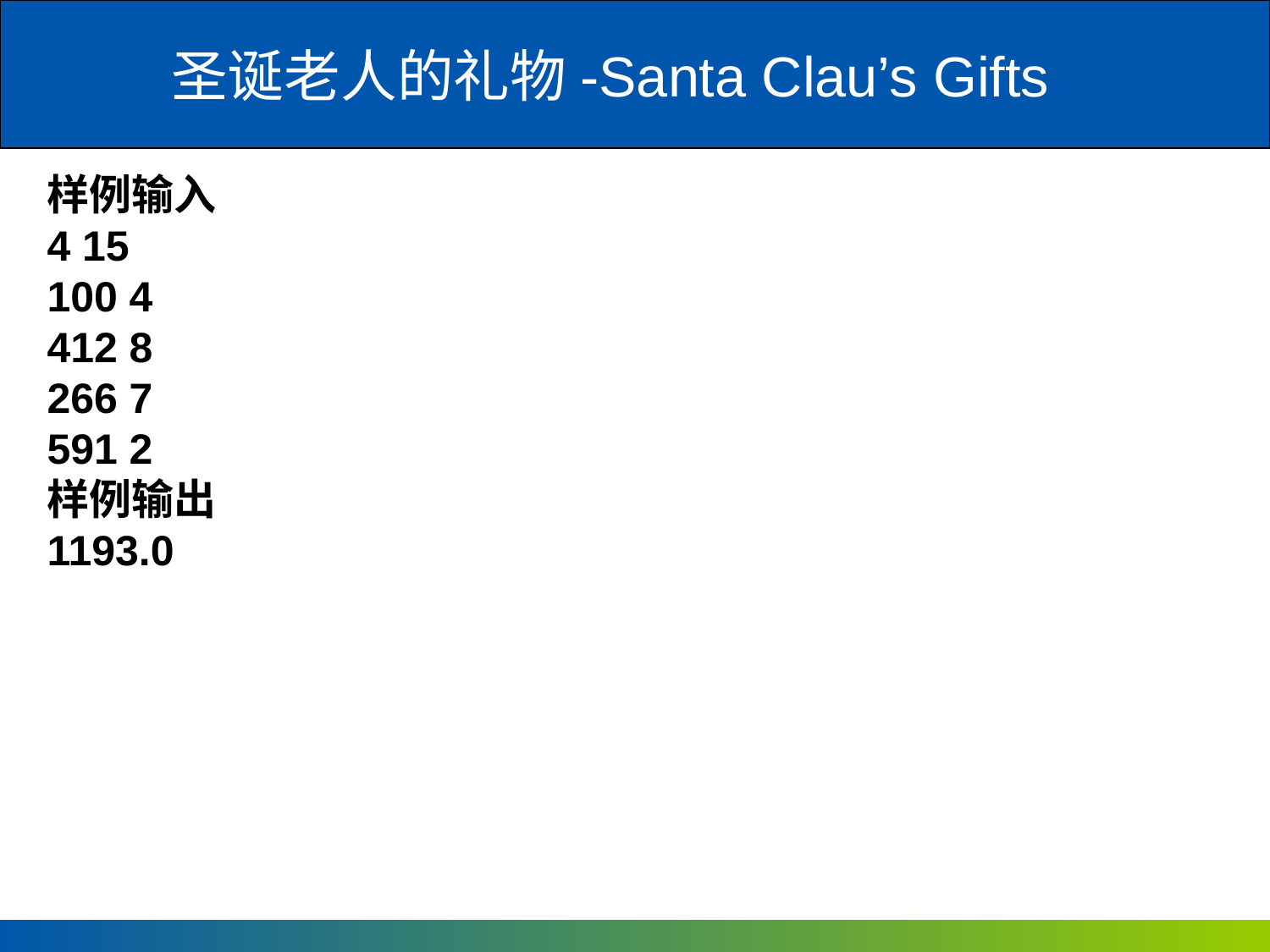

# 圣诞老人的礼物-Santa Clau’s Gifts
样例输入
4 15
100 4
412 8
266 7
591 2
样例输出
1193.0